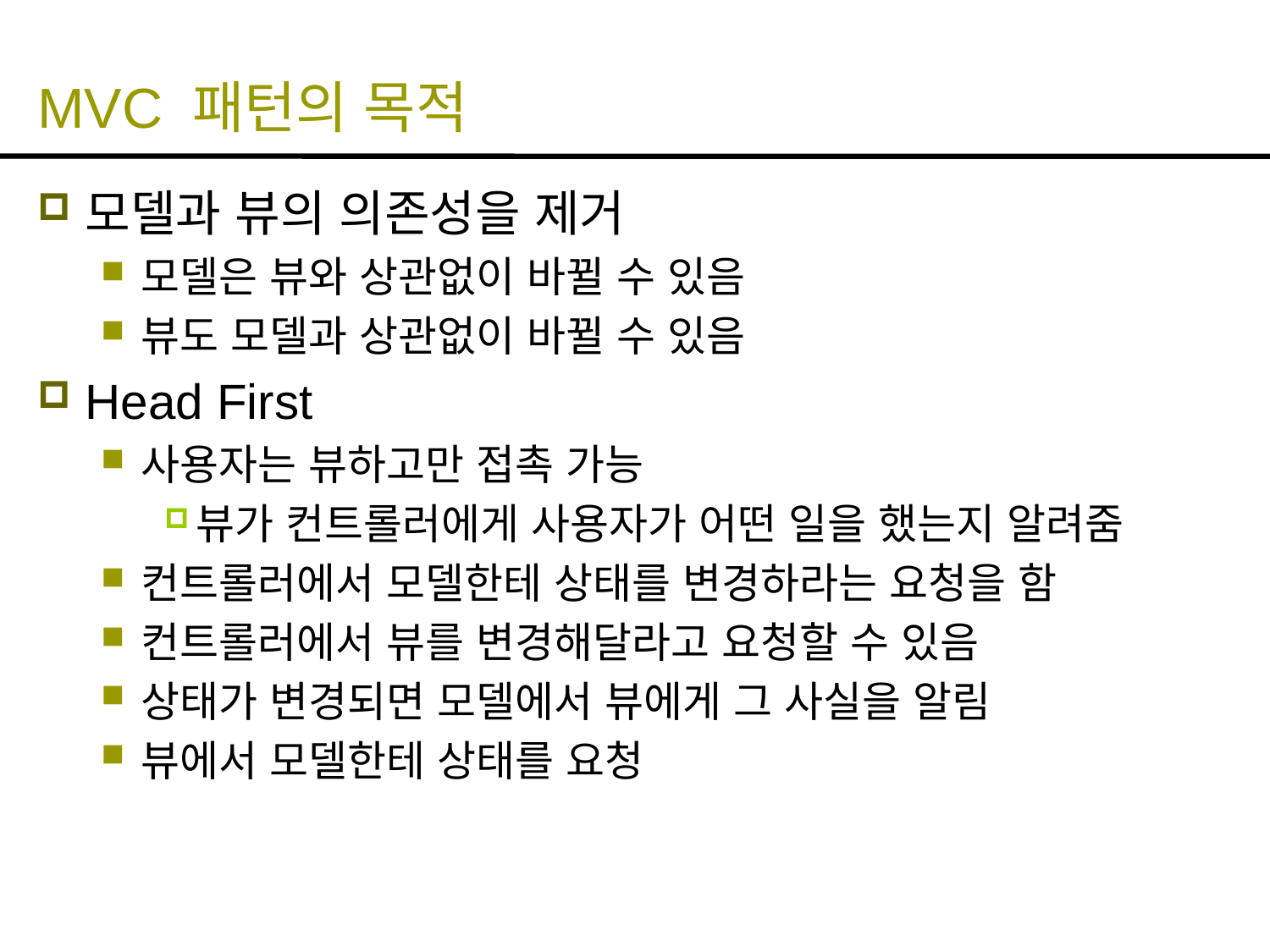

# MVC 패턴의 목적
모델과 뷰의 의존성을 제거
모델은 뷰와 상관없이 바뀔 수 있음
뷰도 모델과 상관없이 바뀔 수 있음
Head First
사용자는 뷰하고만 접촉 가능
뷰가 컨트롤러에게 사용자가 어떤 일을 했는지 알려줌
컨트롤러에서 모델한테 상태를 변경하라는 요청을 함
컨트롤러에서 뷰를 변경해달라고 요청할 수 있음
상태가 변경되면 모델에서 뷰에게 그 사실을 알림
뷰에서 모델한테 상태를 요청